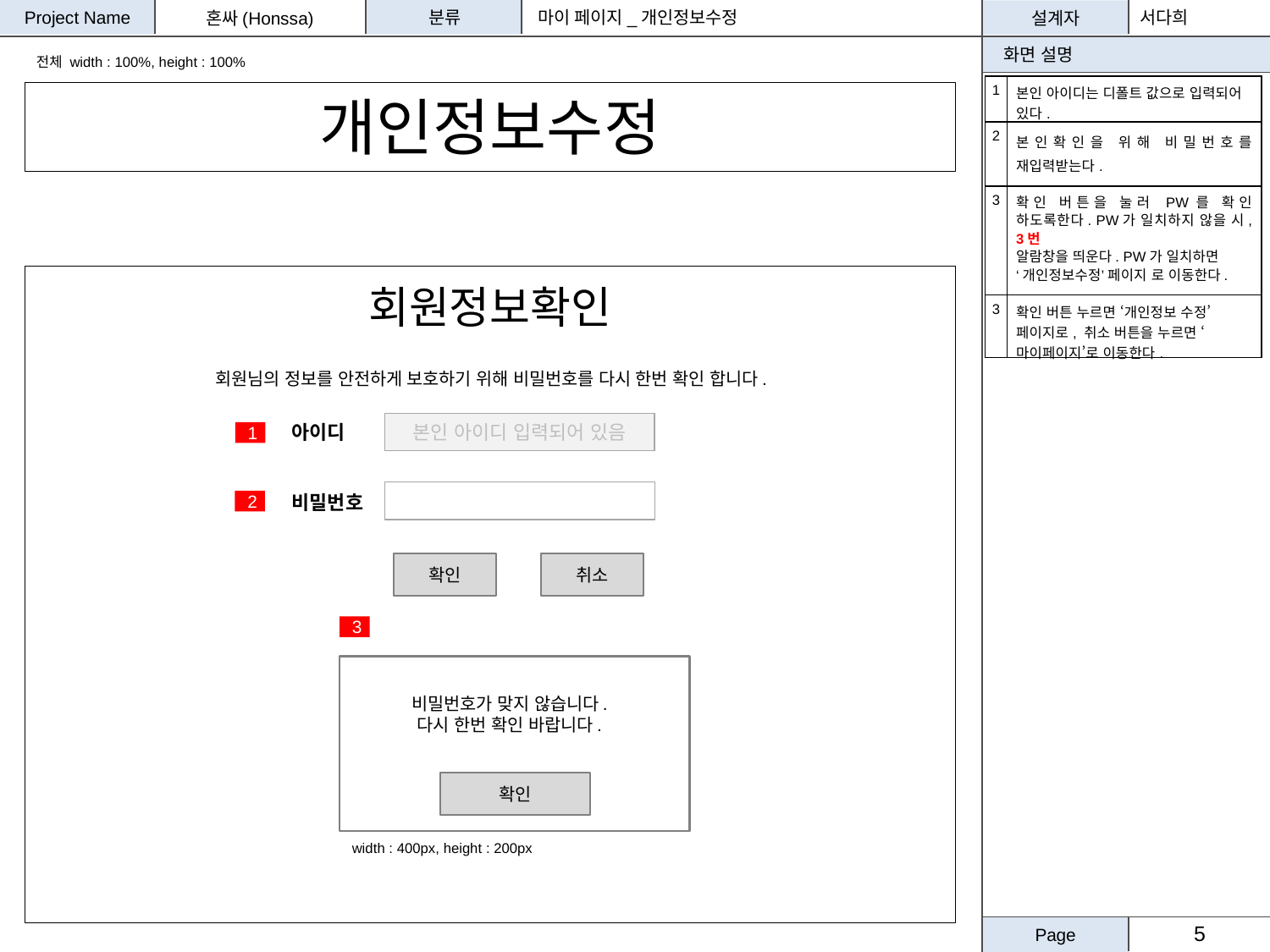

마이 페이지_개인정보수정
서다희
전체 width : 100%, height : 100%

| 1 | 본인 아이디는 디폴트 값으로 입력되어 있다. |
| --- | --- |
| 2 | 본인확인을 위해 비밀번호를 재입력받는다. |
| 3 | 확인 버튼을 눌러 PW를 확인 하도록한다. PW가 일치하지 않을 시, 3번 알람창을 띄운다. PW가 일치하면 ‘개인정보수정’ 페이지 로 이동한다. |
| 3 | 확인 버튼 누르면 ‘개인정보 수정’페이지로, 취소 버튼을 누르면 ‘마이페이지’로 이동한다. |

개인정보수정

회원정보확인
회원님의 정보를 안전하게 보호하기 위해 비밀번호를 다시 한번 확인 합니다.
본인 아이디 입력되어 있음
아이디
1

비밀번호
2
확인
취소
3

비밀번호가 맞지 않습니다.
다시 한번 확인 바랍니다.
확인
width : 400px, height : 200px
5